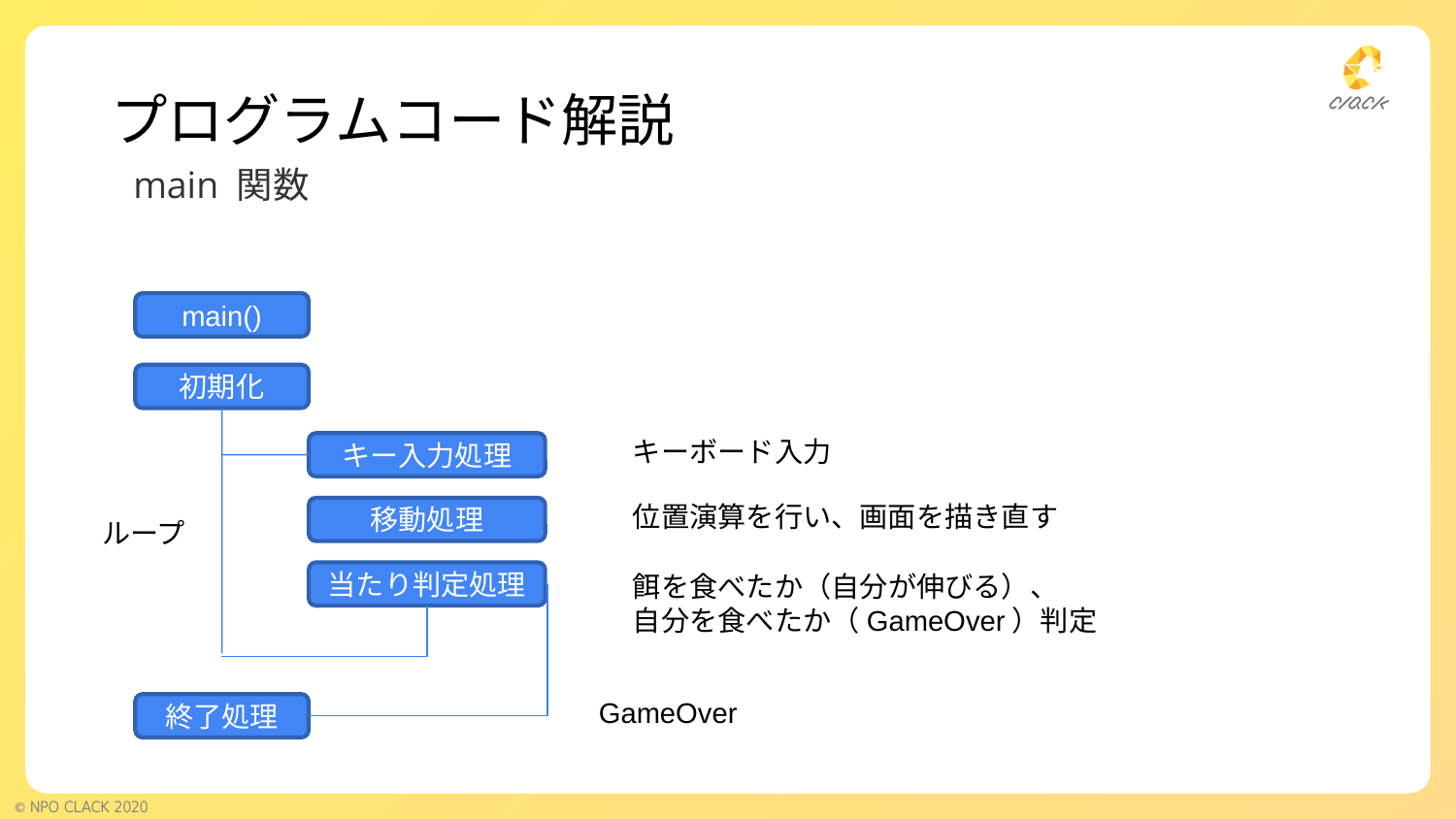

# プログラムコード解説
main 関数

main()
初期化
キーボード入力
キー入力処理
位置演算を行い、画面を描き直す
移動処理
ループ
餌を食べたか（自分が伸びる）、
自分を食べたか（GameOver）判定
当たり判定処理
GameOver
終了処理